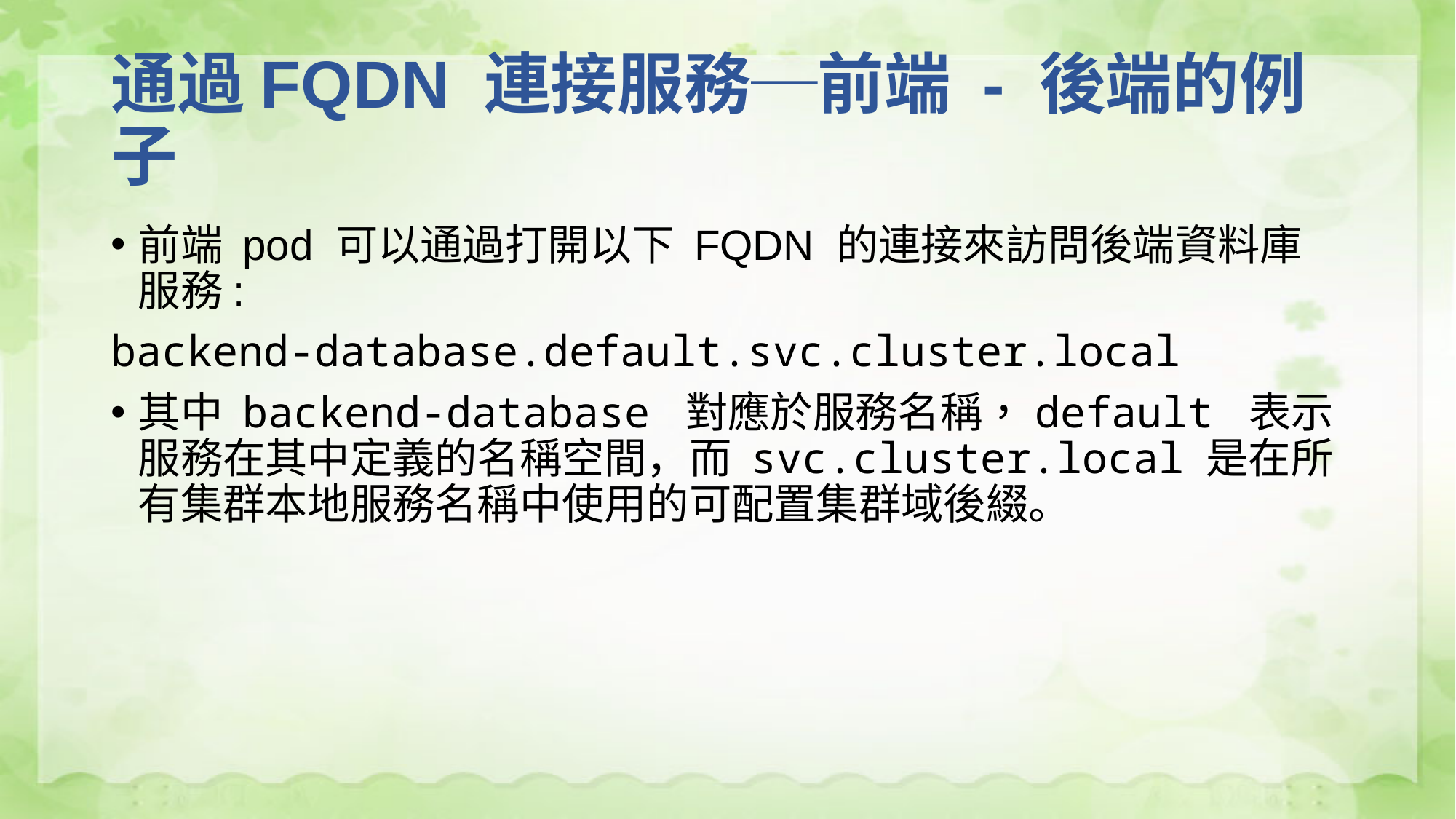

# 通過FQDN 連接服務─前端 - 後端的例子
前端 pod 可以通過打開以下 FQDN 的連接來訪問後端資料庫服務:
backend-database.default.svc.cluster.local
其中 backend-database 對應於服務名稱，default 表示服務在其中定義的名稱空間，而 svc.cluster.local 是在所有集群本地服務名稱中使用的可配置集群域後綴。